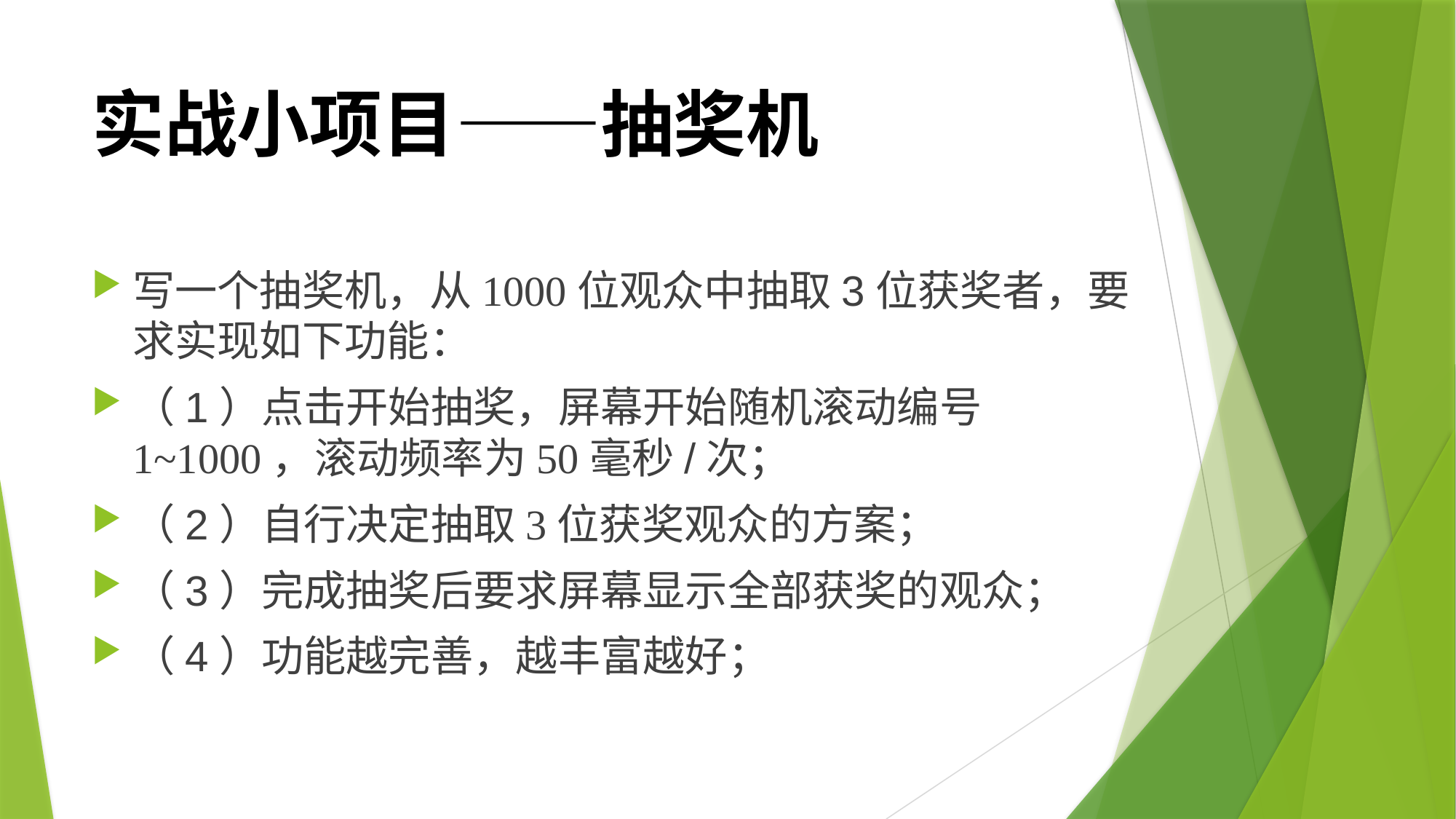

# 实战小项目——抽奖机
写一个抽奖机，从1000位观众中抽取3位获奖者，要求实现如下功能：
（1）点击开始抽奖，屏幕开始随机滚动编号1~1000，滚动频率为50毫秒/次；
（2）自行决定抽取3位获奖观众的方案；
（3）完成抽奖后要求屏幕显示全部获奖的观众；
（4）功能越完善，越丰富越好；